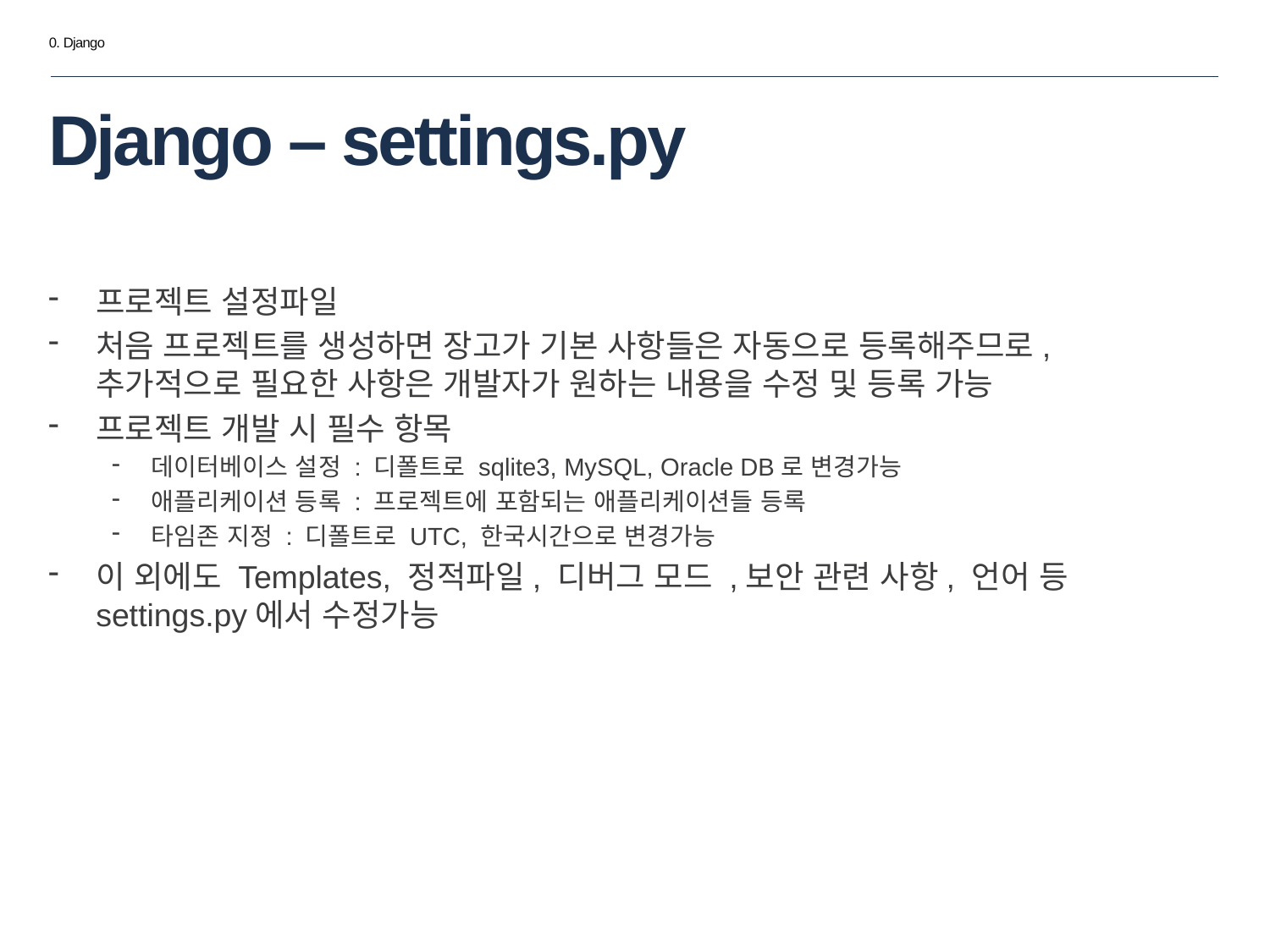

0. Django
# Django – settings.py
프로젝트 설정파일
처음 프로젝트를 생성하면 장고가 기본 사항들은 자동으로 등록해주므로, 추가적으로 필요한 사항은 개발자가 원하는 내용을 수정 및 등록 가능
프로젝트 개발 시 필수 항목
데이터베이스 설정 : 디폴트로 sqlite3, MySQL, Oracle DB로 변경가능
애플리케이션 등록 : 프로젝트에 포함되는 애플리케이션들 등록
타임존 지정 : 디폴트로 UTC, 한국시간으로 변경가능
이 외에도 Templates, 정적파일, 디버그 모드 ,보안 관련 사항, 언어 등 settings.py에서 수정가능